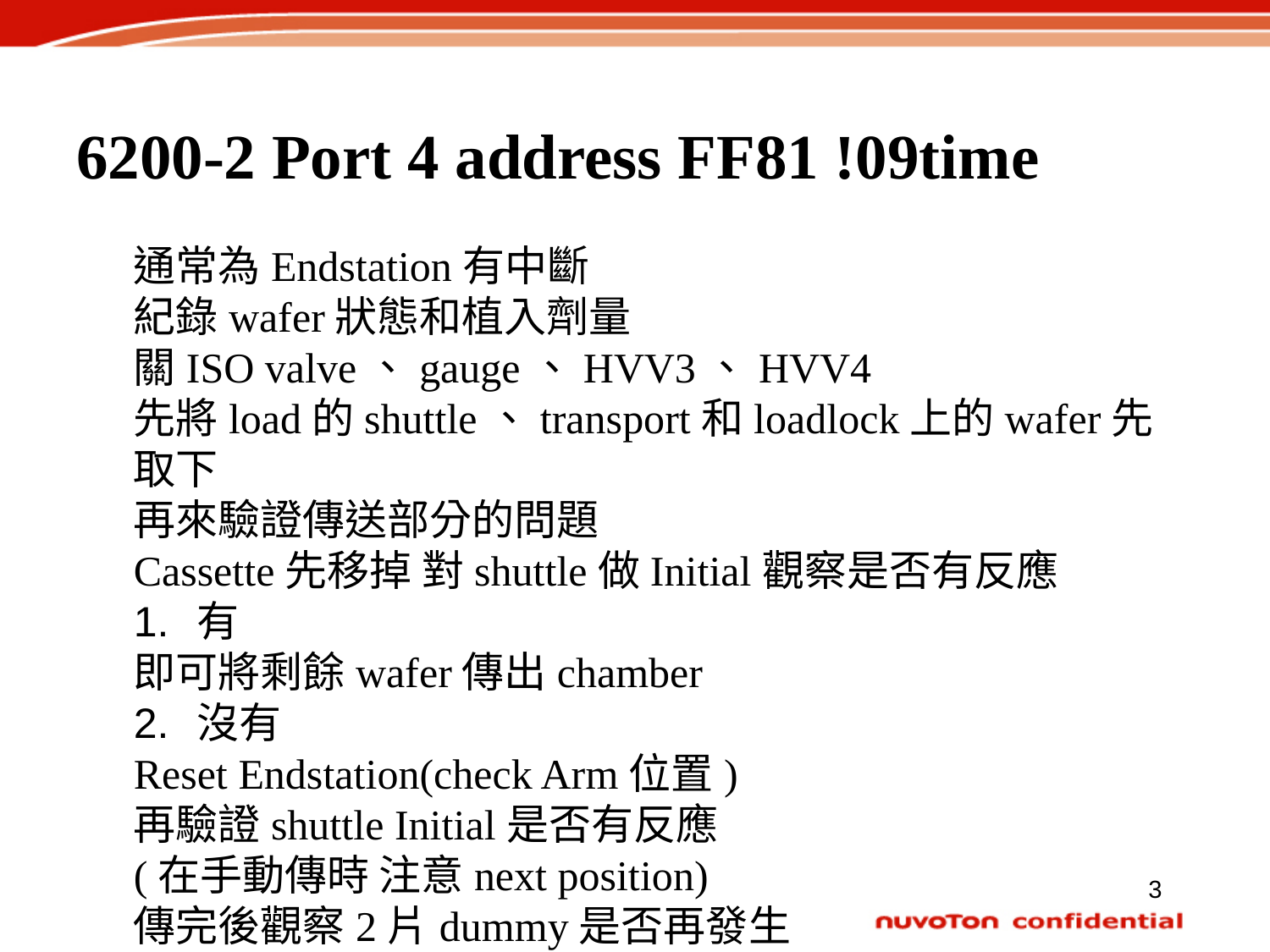

6200-2 Port 4 address FF81 !09time
通常為Endstation有中斷
紀錄wafer狀態和植入劑量
關ISO valve、gauge、HVV3、HVV4
先將load的shuttle、transport和loadlock上的wafer先取下
再來驗證傳送部分的問題
Cassette先移掉 對shuttle做Initial觀察是否有反應
有
即可將剩餘wafer傳出chamber
沒有
Reset Endstation(check Arm位置)
再驗證shuttle Initial是否有反應
(在手動傳時 注意next position)
傳完後觀察2片dummy是否再發生

3